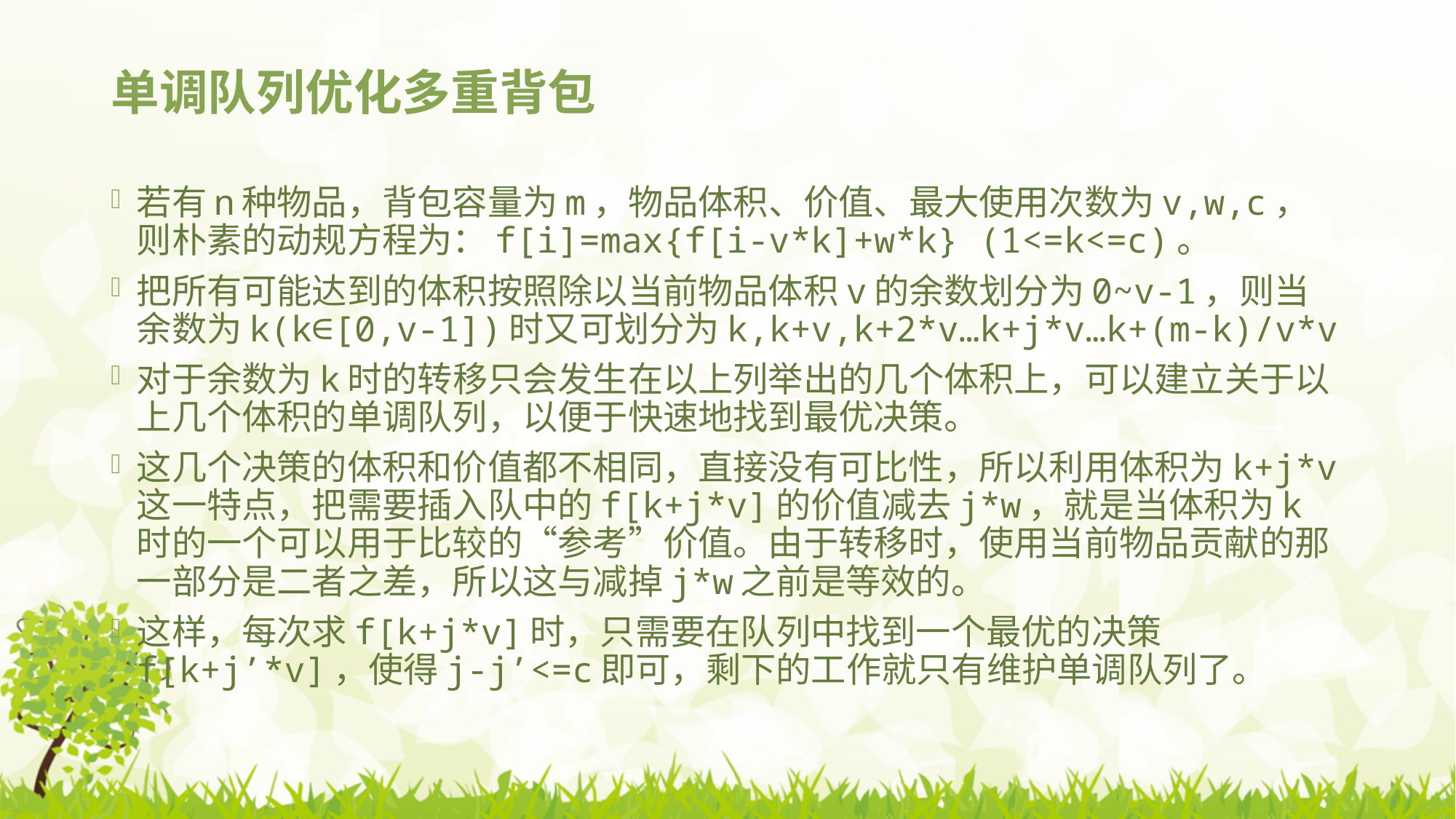

# 单调队列优化多重背包
若有n种物品，背包容量为m，物品体积、价值、最大使用次数为v,w,c，则朴素的动规方程为：f[i]=max{f[i-v*k]+w*k} (1<=k<=c)。
把所有可能达到的体积按照除以当前物品体积v的余数划分为0~v-1，则当余数为k(k∈[0,v-1])时又可划分为k,k+v,k+2*v…k+j*v…k+(m-k)/v*v
对于余数为k时的转移只会发生在以上列举出的几个体积上，可以建立关于以上几个体积的单调队列，以便于快速地找到最优决策。
这几个决策的体积和价值都不相同，直接没有可比性，所以利用体积为k+j*v这一特点，把需要插入队中的f[k+j*v]的价值减去j*w，就是当体积为k时的一个可以用于比较的“参考”价值。由于转移时，使用当前物品贡献的那一部分是二者之差，所以这与减掉j*w之前是等效的。
这样，每次求f[k+j*v]时，只需要在队列中找到一个最优的决策f[k+j’*v]，使得j-j’<=c即可，剩下的工作就只有维护单调队列了。